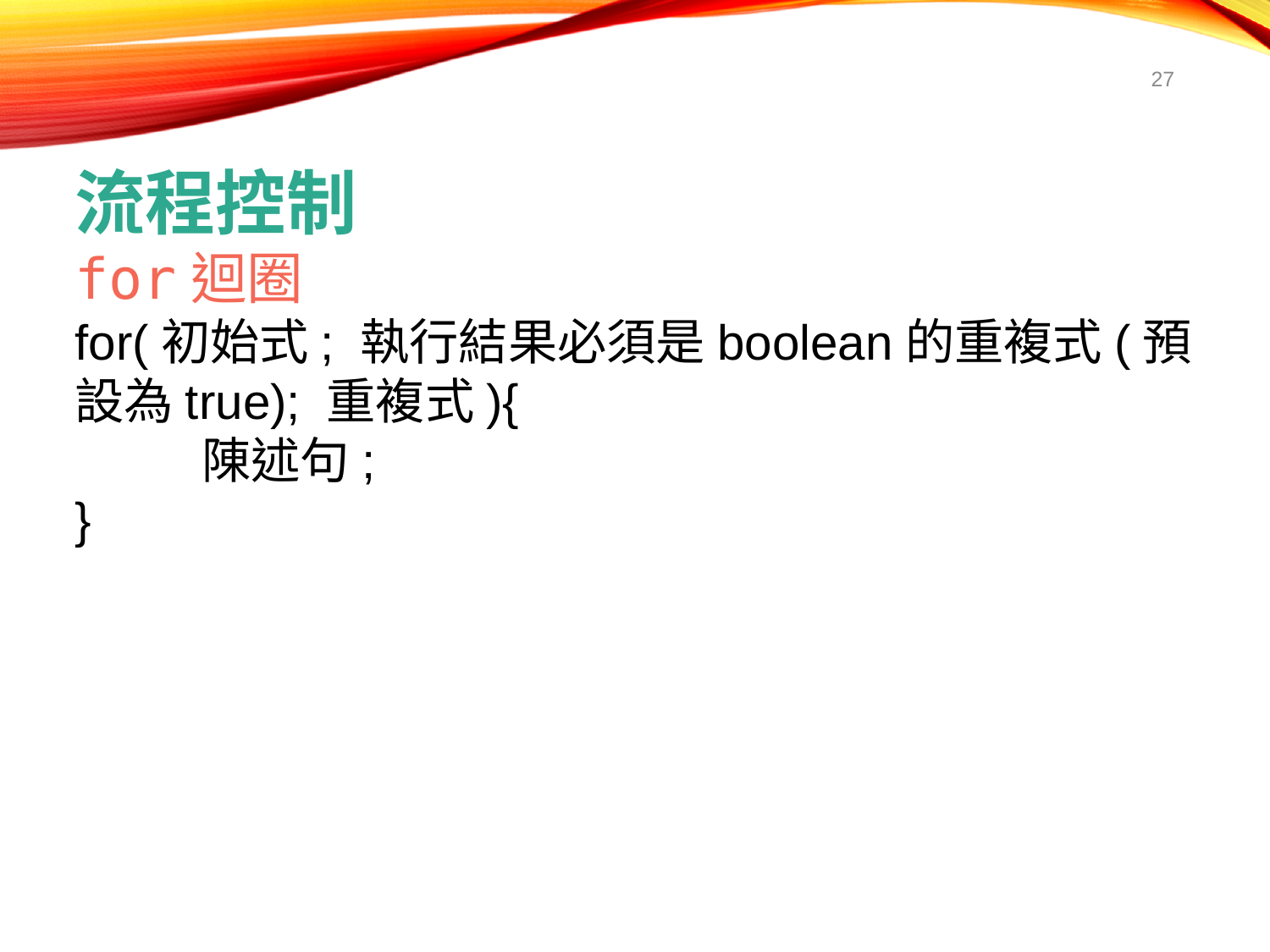

27
流程控制
for迴圈
for(初始式; 執行結果必須是boolean的重複式(預設為true); 重複式){
	陳述句;
}